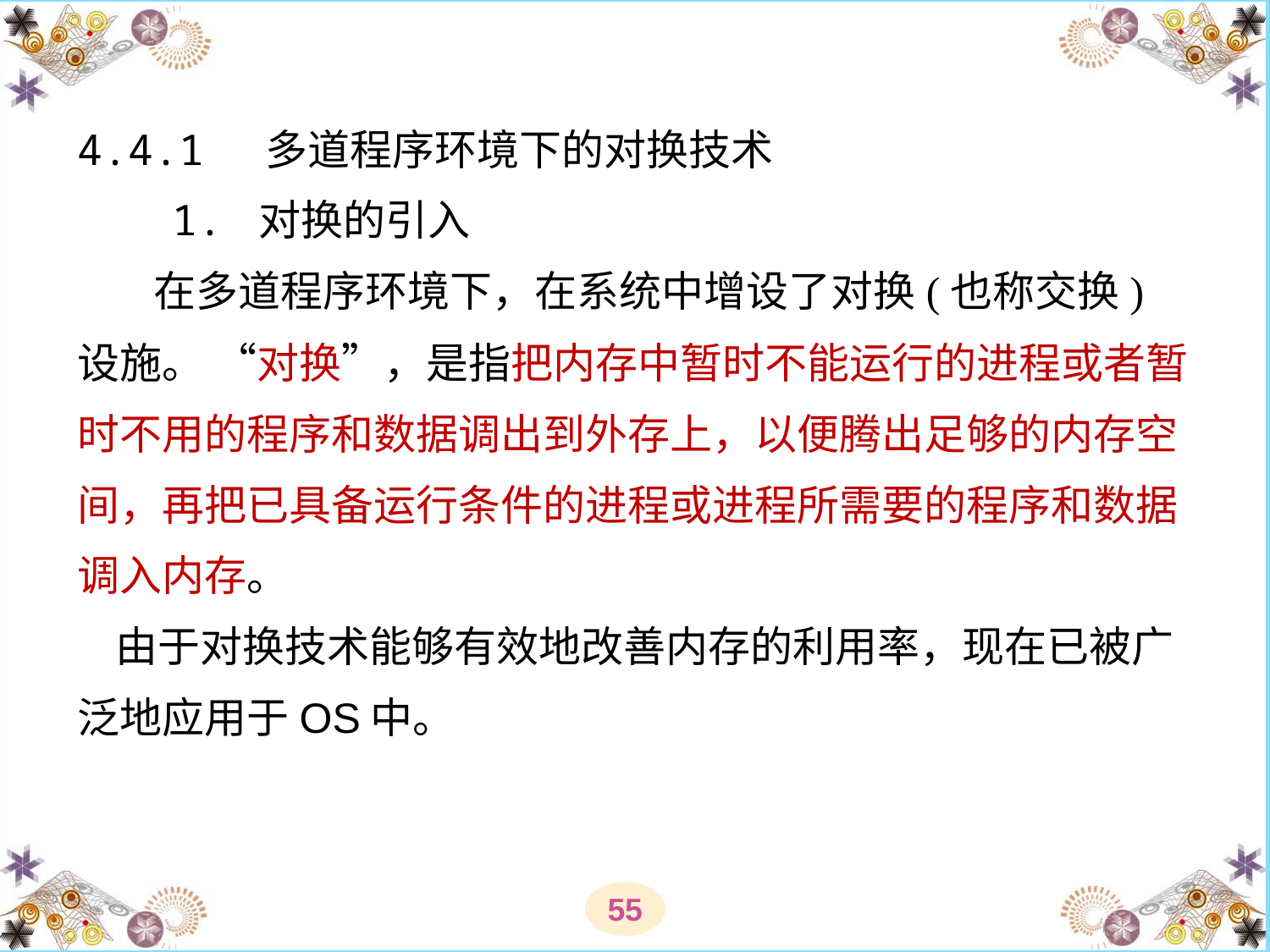

# 4.4.1  多道程序环境下的对换技术 　　1. 对换的引入 在多道程序环境下，在系统中增设了对换(也称交换)设施。 “对换”，是指把内存中暂时不能运行的进程或者暂时不用的程序和数据调出到外存上，以便腾出足够的内存空间，再把已具备运行条件的进程或进程所需要的程序和数据调入内存。 由于对换技术能够有效地改善内存的利用率，现在已被广泛地应用于OS中。